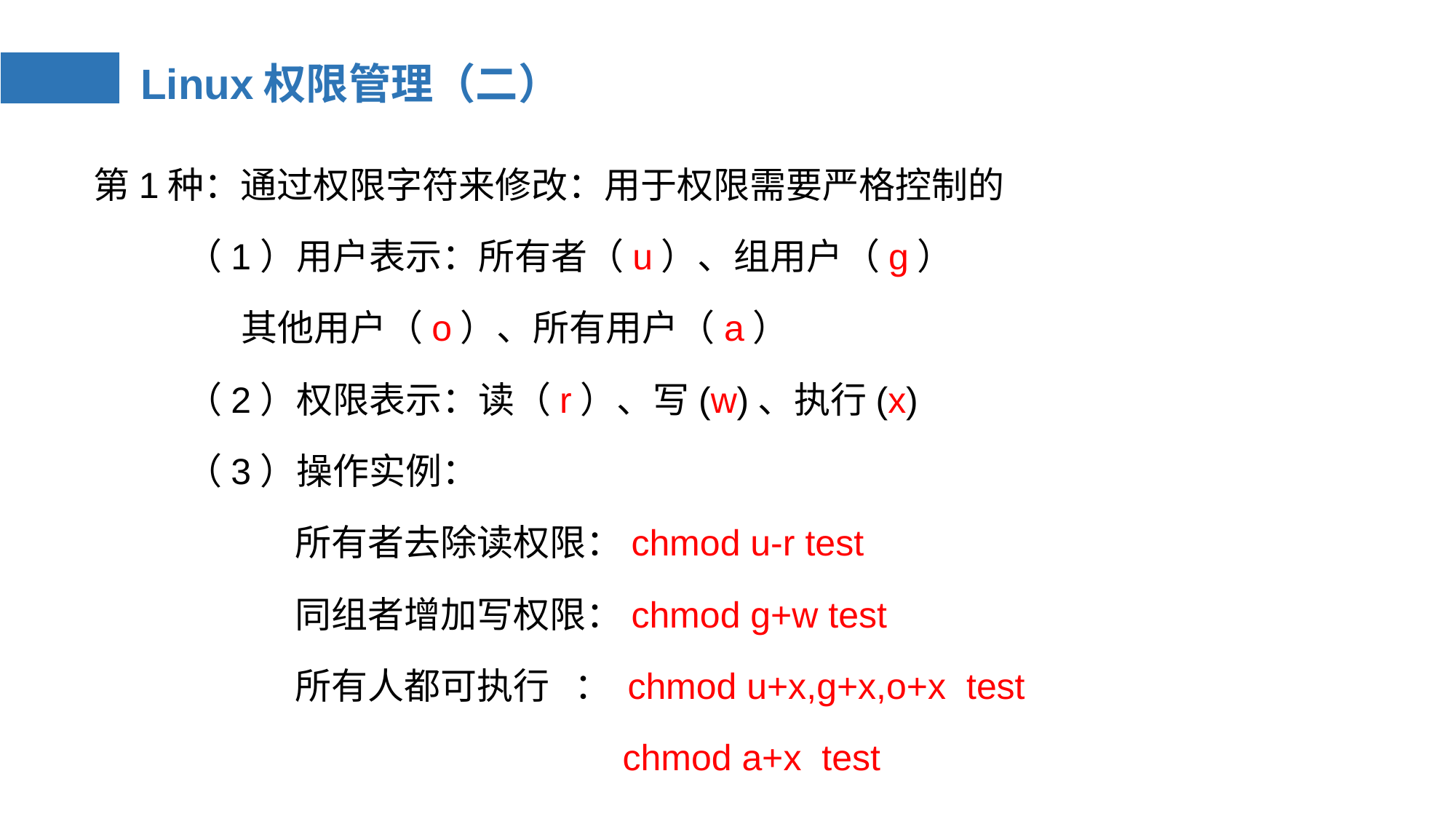

# Linux权限管理（二）
 第1种：通过权限字符来修改：用于权限需要严格控制的
	（1）用户表示：所有者（u）、组用户（g）
                   其他用户（o）、所有用户（a）
	（2）权限表示：读（r）、写(w)、执行(x)
	（3）操作实例：
     		所有者去除读权限：chmod u-r test
     		同组者增加写权限：chmod g+w test
     		所有人都可执行   ： chmod u+x,g+x,o+x  test
                       	   	 	chmod a+x  test